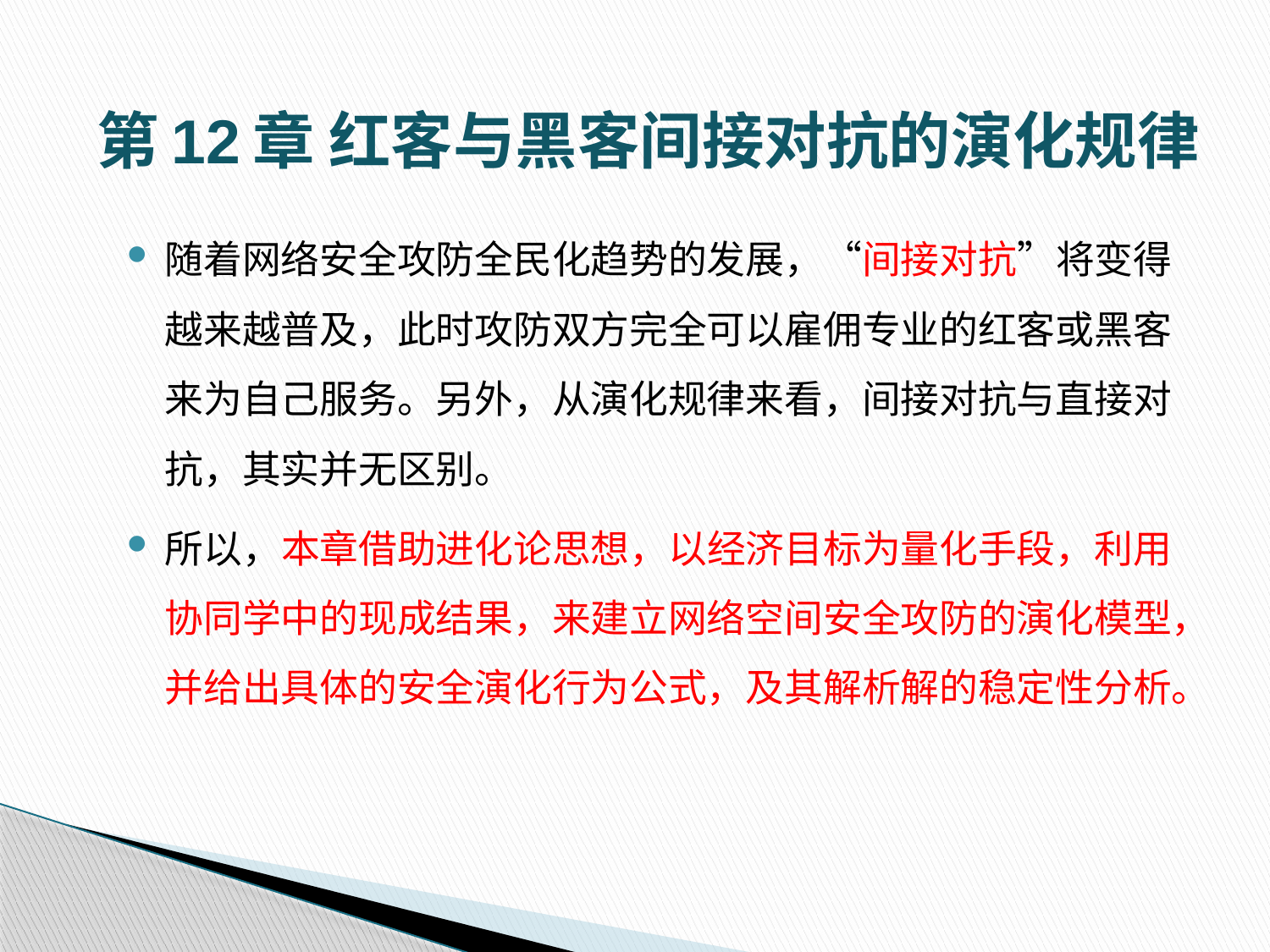

第12章 红客与黑客间接对抗的演化规律
随着网络安全攻防全民化趋势的发展，“间接对抗”将变得越来越普及，此时攻防双方完全可以雇佣专业的红客或黑客来为自己服务。另外，从演化规律来看，间接对抗与直接对抗，其实并无区别。
所以，本章借助进化论思想，以经济目标为量化手段，利用协同学中的现成结果，来建立网络空间安全攻防的演化模型，并给出具体的安全演化行为公式，及其解析解的稳定性分析。